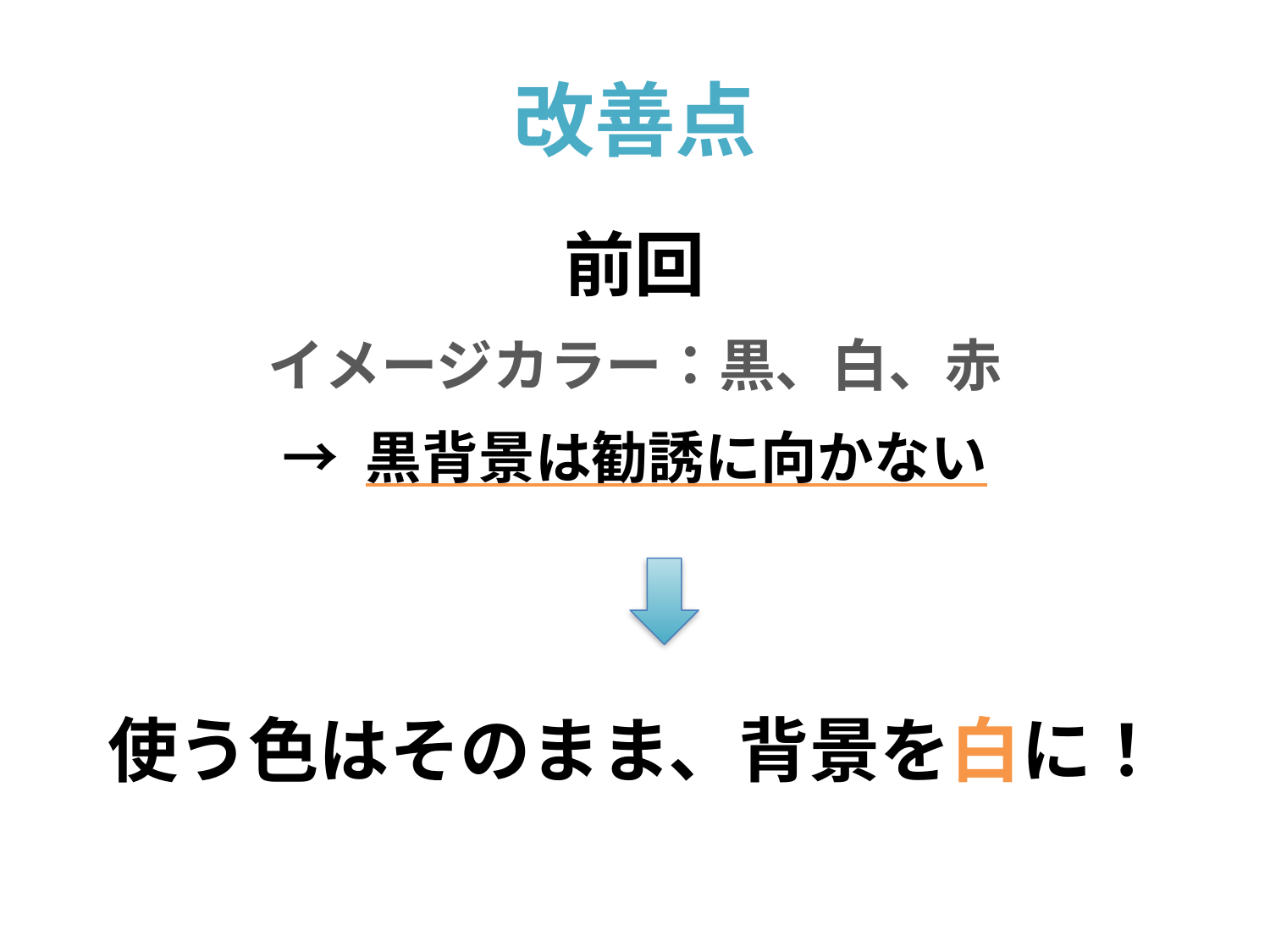

# 改善点
前回
イメージカラー：黒、白、赤
→ 黒背景は勧誘に向かない

使う色はそのまま、背景を白に！